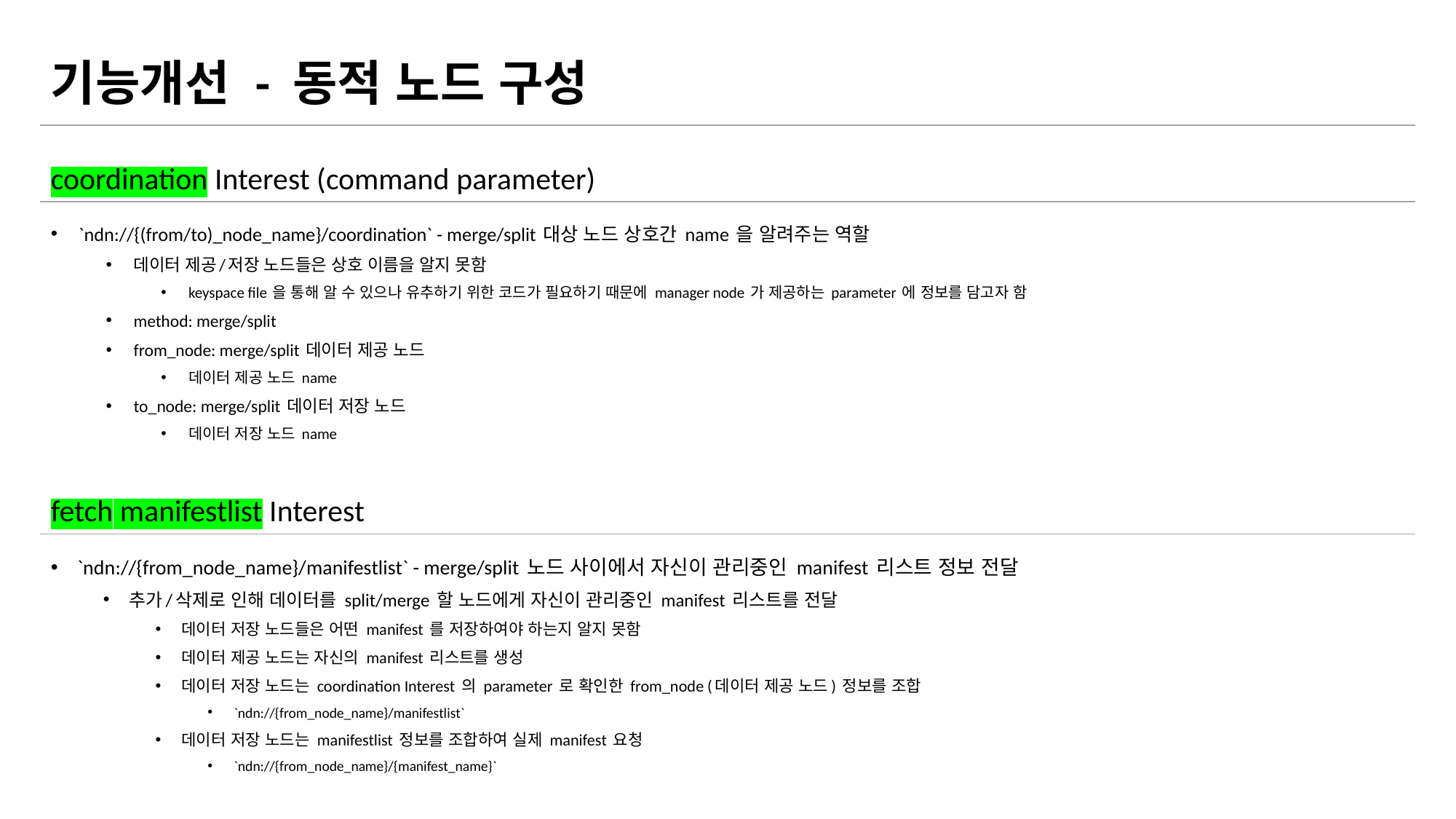

# 기능개선 - 동적 노드 구성
coordination Interest (command parameter)
`ndn://{(from/to)_node_name}/coordination` - merge/split 대상 노드 상호간 name 을 알려주는 역할
데이터 제공/저장 노드들은 상호 이름을 알지 못함
keyspace file 을 통해 알 수 있으나 유추하기 위한 코드가 필요하기 때문에 manager node 가 제공하는 parameter 에 정보를 담고자 함
method: merge/split
from_node: merge/split 데이터 제공 노드
데이터 제공 노드 name
to_node: merge/split 데이터 저장 노드
데이터 저장 노드 name
fetch manifestlist Interest
`ndn://{from_node_name}/manifestlist` - merge/split 노드 사이에서 자신이 관리중인 manifest 리스트 정보 전달
추가/삭제로 인해 데이터를 split/merge 할 노드에게 자신이 관리중인 manifest 리스트를 전달
데이터 저장 노드들은 어떤 manifest 를 저장하여야 하는지 알지 못함
데이터 제공 노드는 자신의 manifest 리스트를 생성
데이터 저장 노드는 coordination Interest 의 parameter 로 확인한 from_node (데이터 제공 노드) 정보를 조합
`ndn://{from_node_name}/manifestlist`
데이터 저장 노드는 manifestlist 정보를 조합하여 실제 manifest 요청
`ndn://{from_node_name}/{manifest_name}`